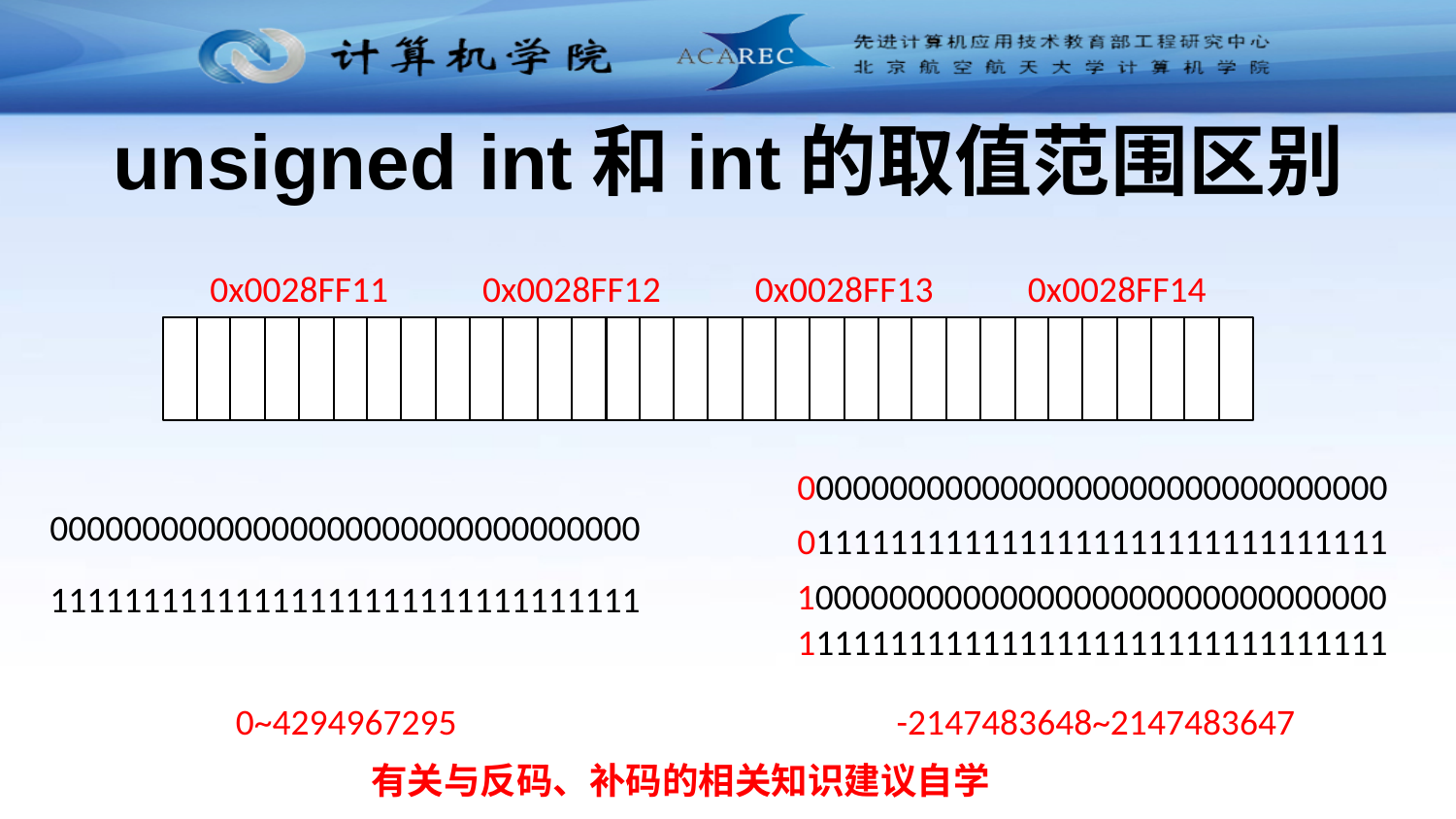

# unsigned int和int的取值范围区别
0x0028FF11

0x0028FF12

0x0028FF13

0x0028FF14

00000000000000000000000000000000
00000000000000000000000000000000
01111111111111111111111111111111
10000000000000000000000000000000
11111111111111111111111111111111
11111111111111111111111111111111
0~4294967295
-2147483648~2147483647
有关与反码、补码的相关知识建议自学